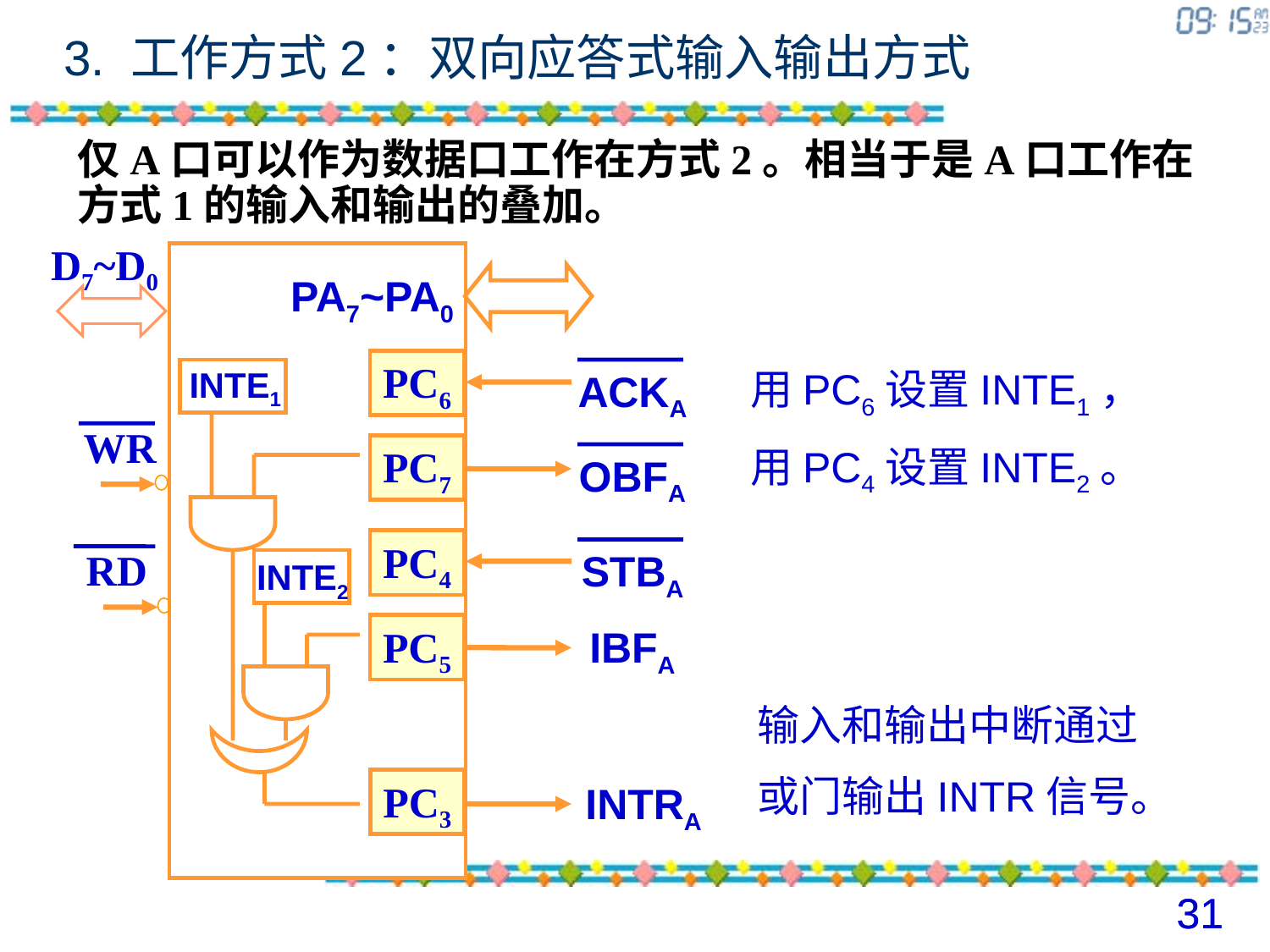

3. 工作方式2：双向应答式输入输出方式
仅A口可以作为数据口工作在方式2。相当于是A口工作在方式1的输入和输出的叠加。
D7~D0

PA7~PA0
PC6
INTE1

ACKA

PC7

OBFA

PC4

STBA

INTE2

PC5
IBFA

PC3
INTRA

用PC6设置INTE1，
用PC4设置INTE2。
WR

RD

输入和输出中断通过
或门输出INTR信号。